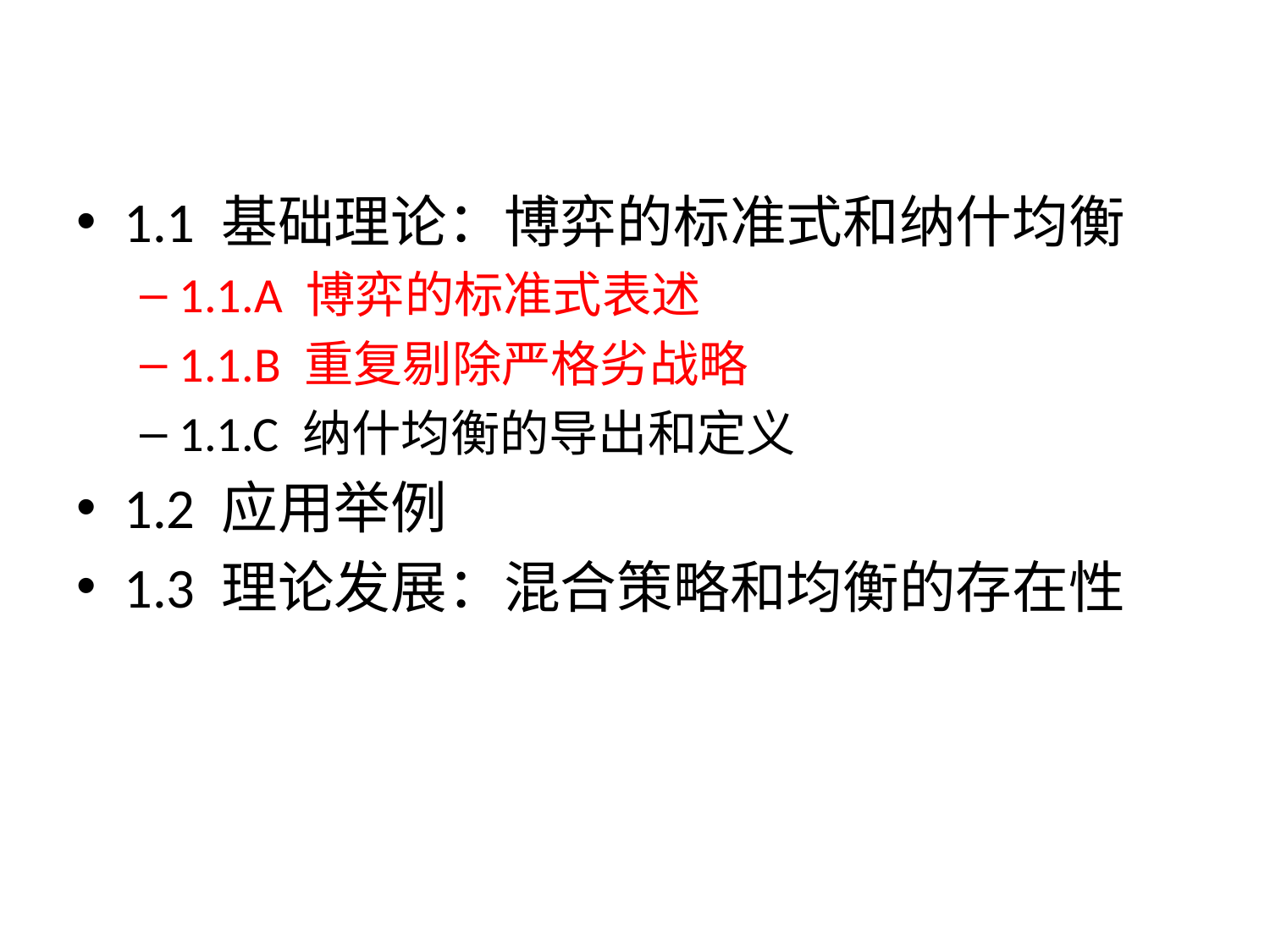

#
1.1 基础理论：博弈的标准式和纳什均衡
1.1.A 博弈的标准式表述
1.1.B 重复剔除严格劣战略
1.1.C 纳什均衡的导出和定义
1.2 应用举例
1.3 理论发展：混合策略和均衡的存在性